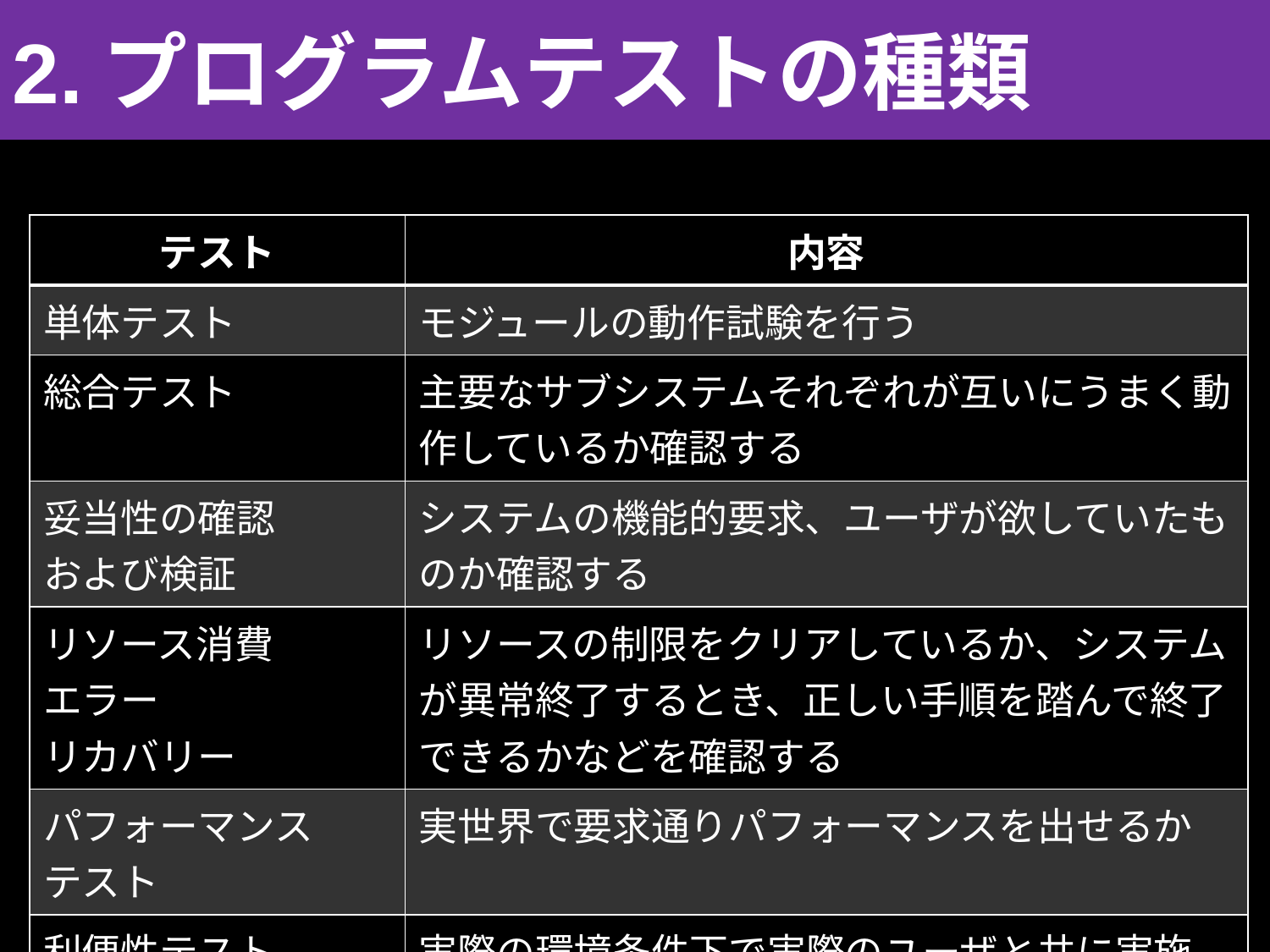

2.プログラムテストの種類
| テスト | 内容 |
| --- | --- |
| 単体テスト | モジュールの動作試験を行う |
| 総合テスト | 主要なサブシステムそれぞれが互いにうまく動作しているか確認する |
| 妥当性の確認 および検証 | システムの機能的要求、ユーザが欲していたものか確認する |
| リソース消費 エラー リカバリー | リソースの制限をクリアしているか、システムが異常終了するとき、正しい手順を踏んで終了できるかなどを確認する |
| パフォーマンス テスト | 実世界で要求通りパフォーマンスを出せるか |
| 利便性テスト | 実際の環境条件下で実際のユーザと共に実施 |